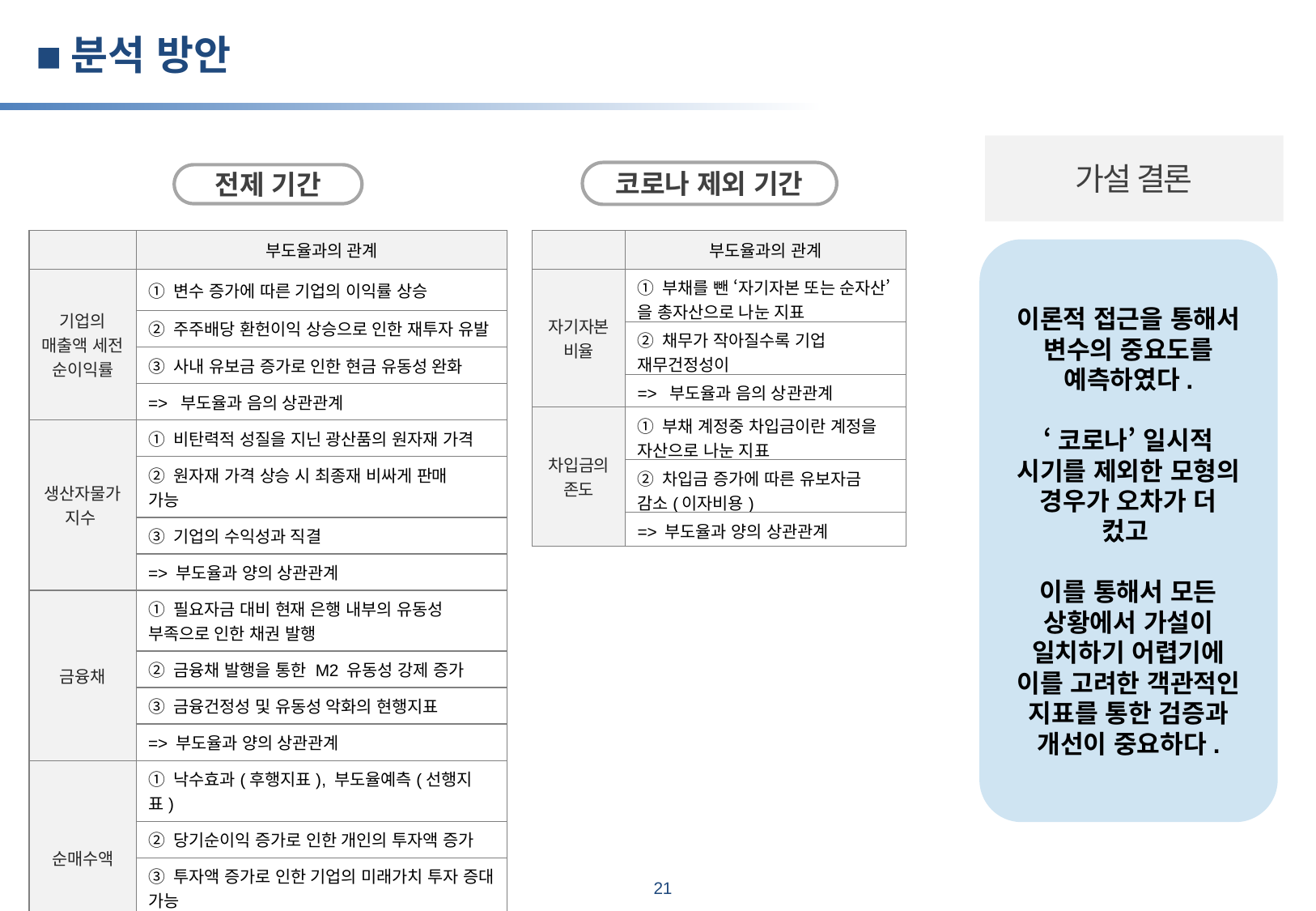

◼분석 방안

가설 결론
코로나 제외 기간
전제 기간
|  | 부도율과의 관계 |
| --- | --- |
| 기업의 매출액 세전 순이익률 | ① 변수 증가에 따른 기업의 이익률 상승 |
|  | ② 주주배당 환헌이익 상승으로 인한 재투자 유발 |
|  | ③ 사내 유보금 증가로 인한 현금 유동성 완화 |
|  | => 부도율과 음의 상관관계 |
| 생산자물가지수 | ① 비탄력적 성질을 지닌 광산품의 원자재 가격 |
|  | ② 원자재 가격 상승 시 최종재 비싸게 판매 가능 |
|  | ③ 기업의 수익성과 직결 |
|  | => 부도율과 양의 상관관계 |
| 금융채 | ① 필요자금 대비 현재 은행 내부의 유동성 부족으로 인한 채권 발행 |
|  | ② 금융채 발행을 통한 M2 유동성 강제 증가 |
|  | ③ 금융건정성 및 유동성 악화의 현행지표 |
|  | => 부도율과 양의 상관관계 |
| 순매수액 | ① 낙수효과(후행지표), 부도율예측(선행지표) |
|  | ② 당기순이익 증가로 인한 개인의 투자액 증가 |
|  | ③ 투자액 증가로 인한 기업의 미래가치 투자 증대 가능 |
|  | => 부도율과 양의 상관관계 |
|  | 부도율과의 관계 |
| --- | --- |
| 자기자본 비율 | ① 부채를 뺀 ‘자기자본 또는 순자산’을 총자산으로 나눈 지표 |
|  | ② 채무가 작아질수록 기업 재무건정성이 |
|  | => 부도율과 음의 상관관계 |
| 차입금의존도 | ① 부채 계정중 차입금이란 계정을 자산으로 나눈 지표 |
|  | ② 차입금 증가에 따른 유보자금 감소(이자비용) |
|  | => 부도율과 양의 상관관계 |
이론적 접근을 통해서 변수의 중요도를 예측하였다.

‘코로나’ 일시적 시기를 제외한 모형의 경우가 오차가 더 컸고

이를 통해서 모든 상황에서 가설이 일치하기 어렵기에 이를 고려한 객관적인 지표를 통한 검증과 개선이 중요하다.